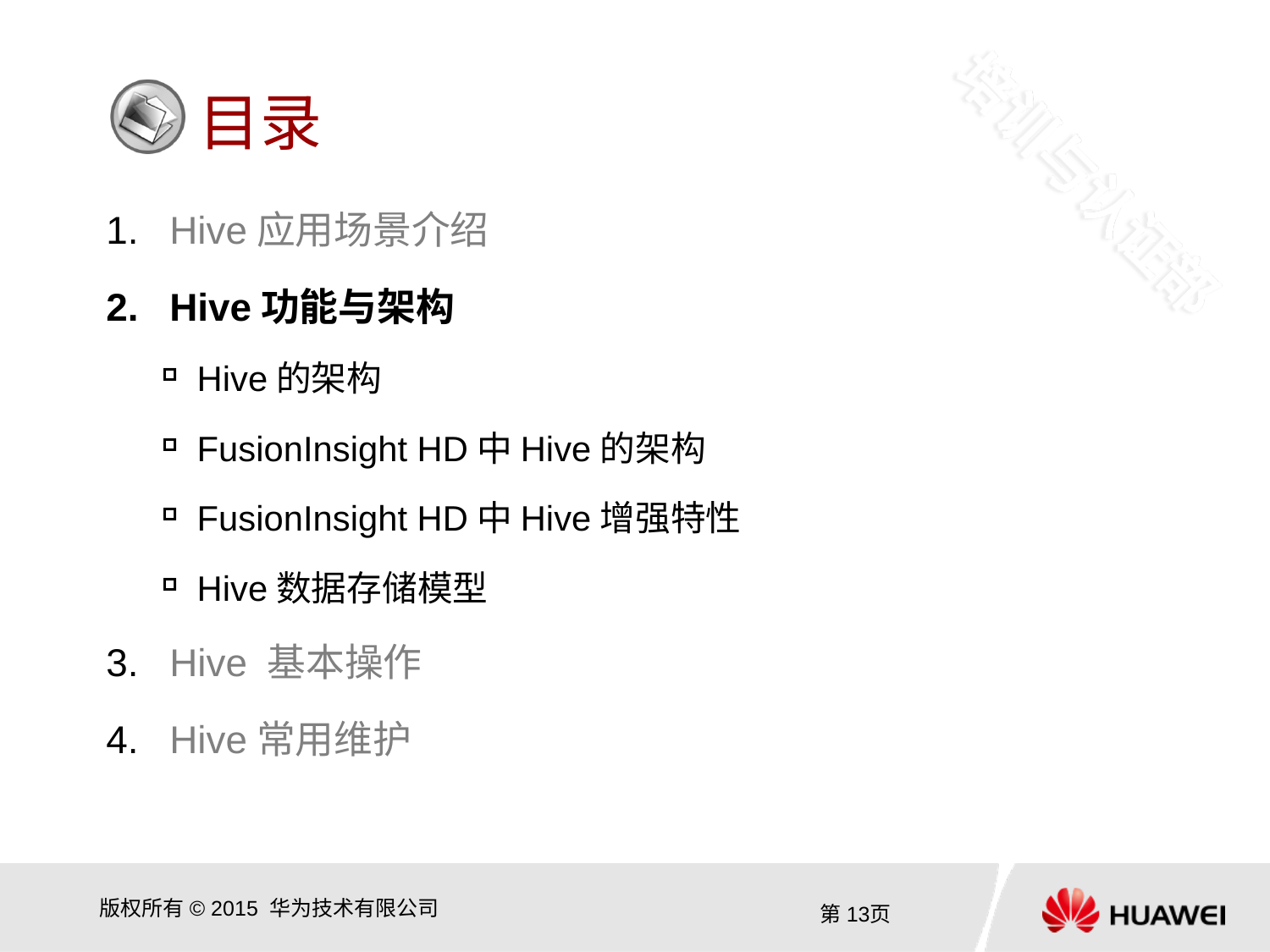

Hive应用场景介绍
Hive功能与架构
Hive的架构
FusionInsight HD中Hive的架构
FusionInsight HD中Hive增强特性
Hive数据存储模型
Hive 基本操作
Hive常用维护